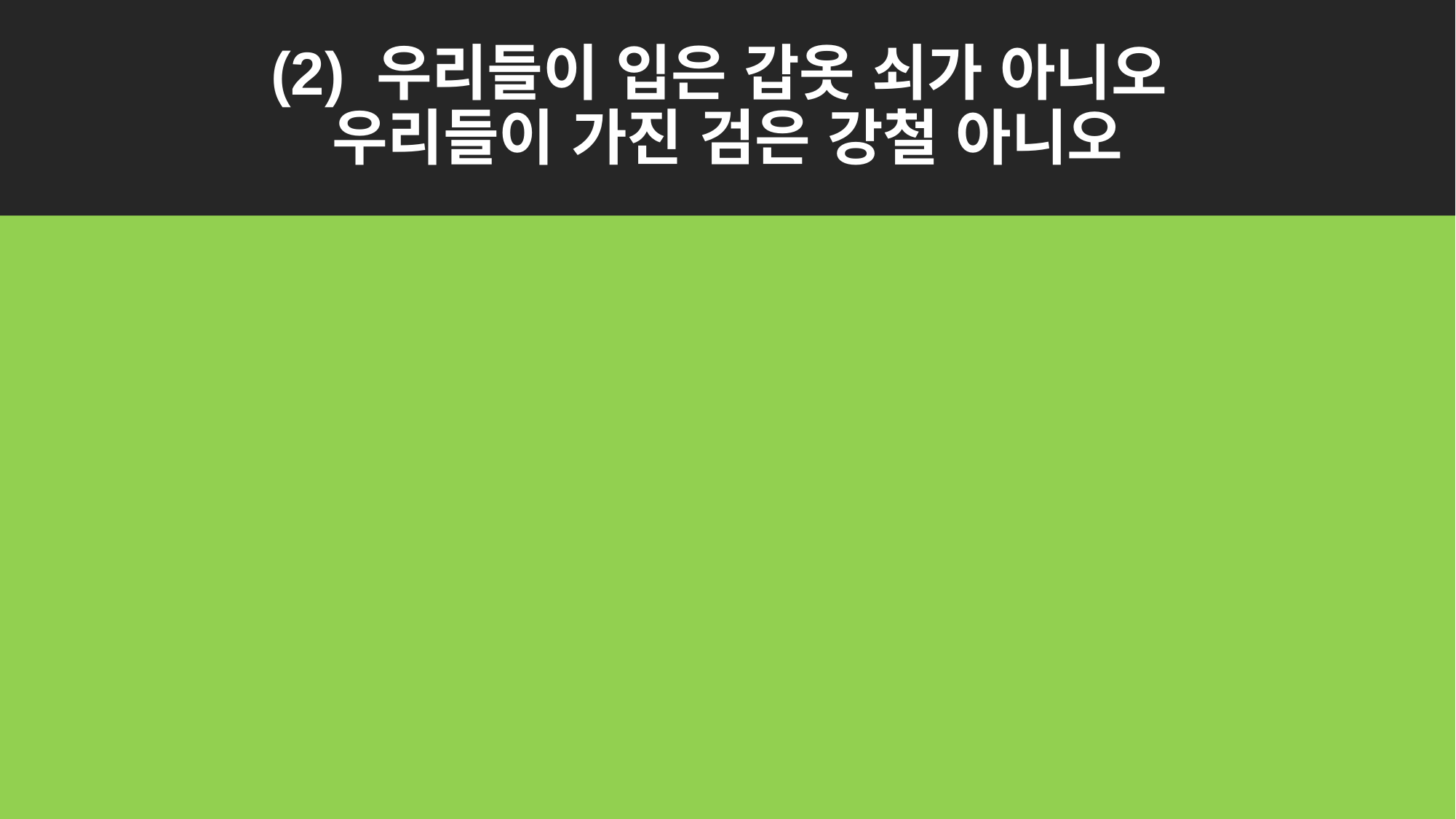

# (2) 우리들이 입은 갑옷 쇠가 아니오 우리들이 가진 검은 강철 아니오